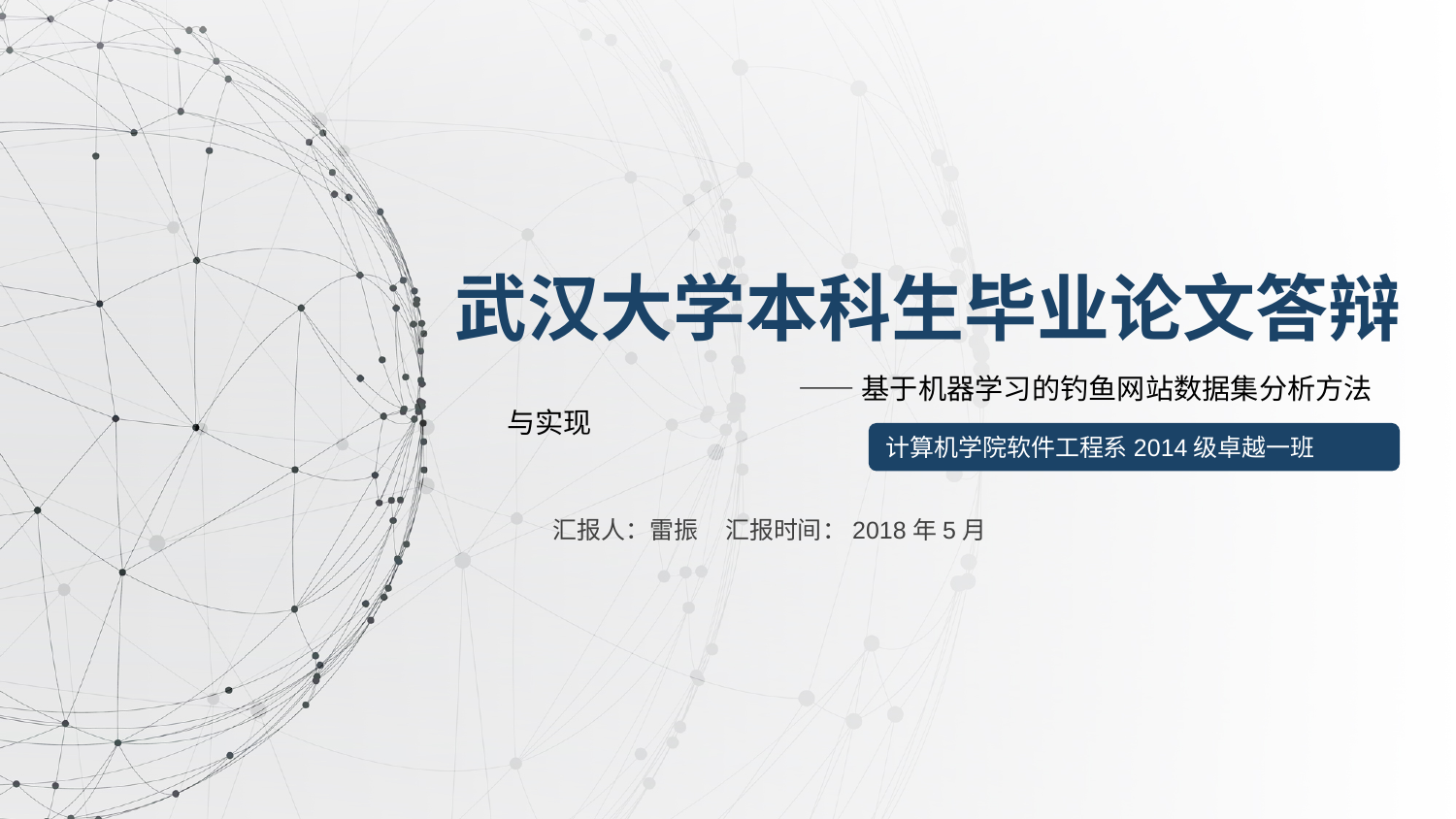

武汉大学本科生毕业论文答辩
		——基于机器学习的钓鱼网站数据集分析方法与实现
计算机学院软件工程系2014级卓越一班
汇报人：雷振     汇报时间：2018年5月